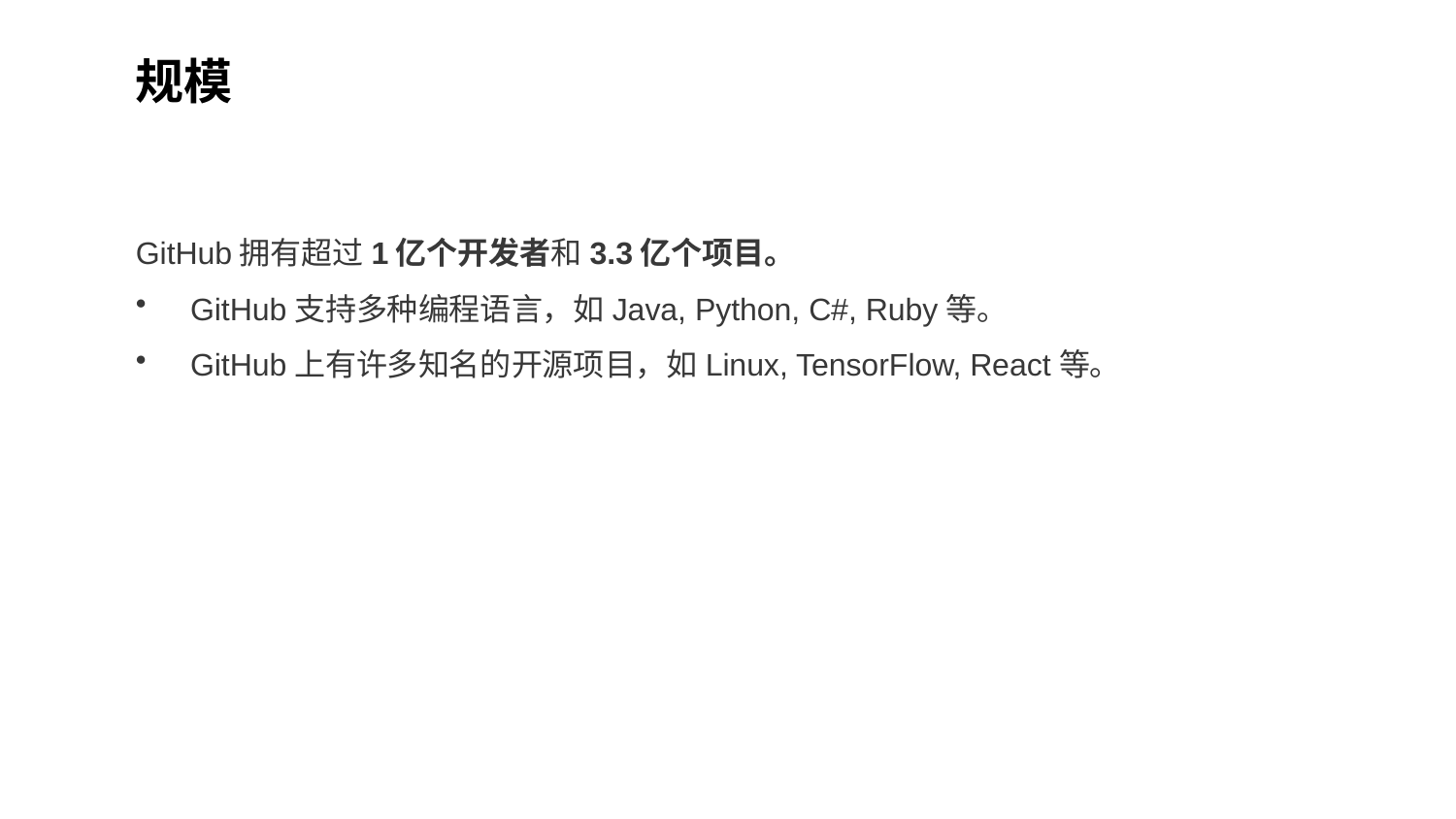

规模
GitHub拥有超过1亿个开发者和3.3亿个项目。
GitHub支持多种编程语言，如Java, Python, C#, Ruby等。
GitHub上有许多知名的开源项目，如Linux, TensorFlow, React等。